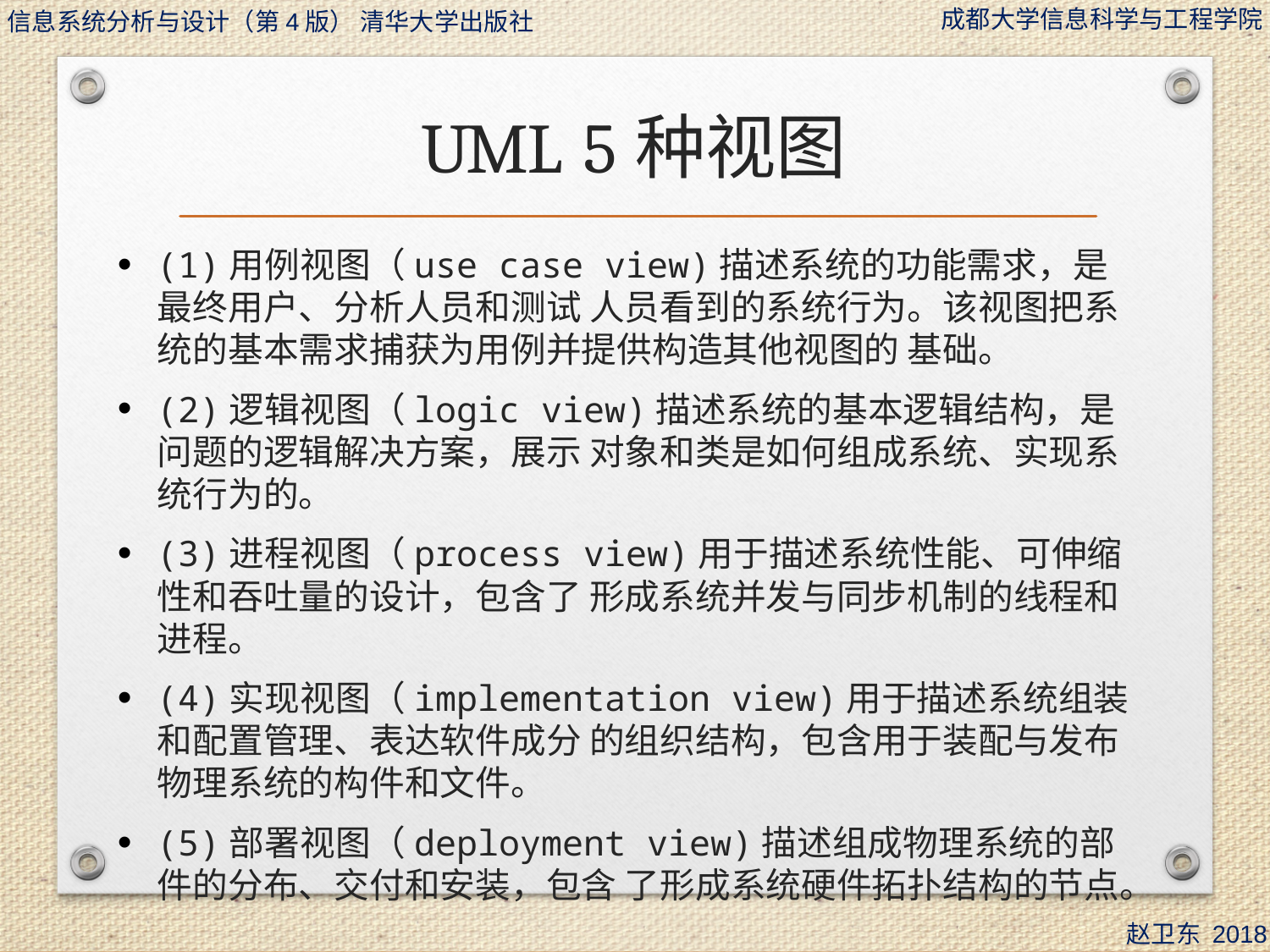

# UML 5种视图
(1)用例视图（use case view)描述系统的功能需求，是最终用户、分析人员和测试 人员看到的系统行为。该视图把系统的基本需求捕获为用例并提供构造其他视图的 基础。
(2)逻辑视图（logic view)描述系统的基本逻辑结构，是问题的逻辑解决方案，展示 对象和类是如何组成系统、实现系统行为的。
(3)进程视图（process view)用于描述系统性能、可伸缩性和吞吐量的设计，包含了 形成系统并发与同步机制的线程和进程。
(4)实现视图（implementation view)用于描述系统组装和配置管理、表达软件成分 的组织结构，包含用于装配与发布物理系统的构件和文件。
(5)部署视图（deployment view)描述组成物理系统的部件的分布、交付和安装，包含 了形成系统硬件拓扑结构的节点。